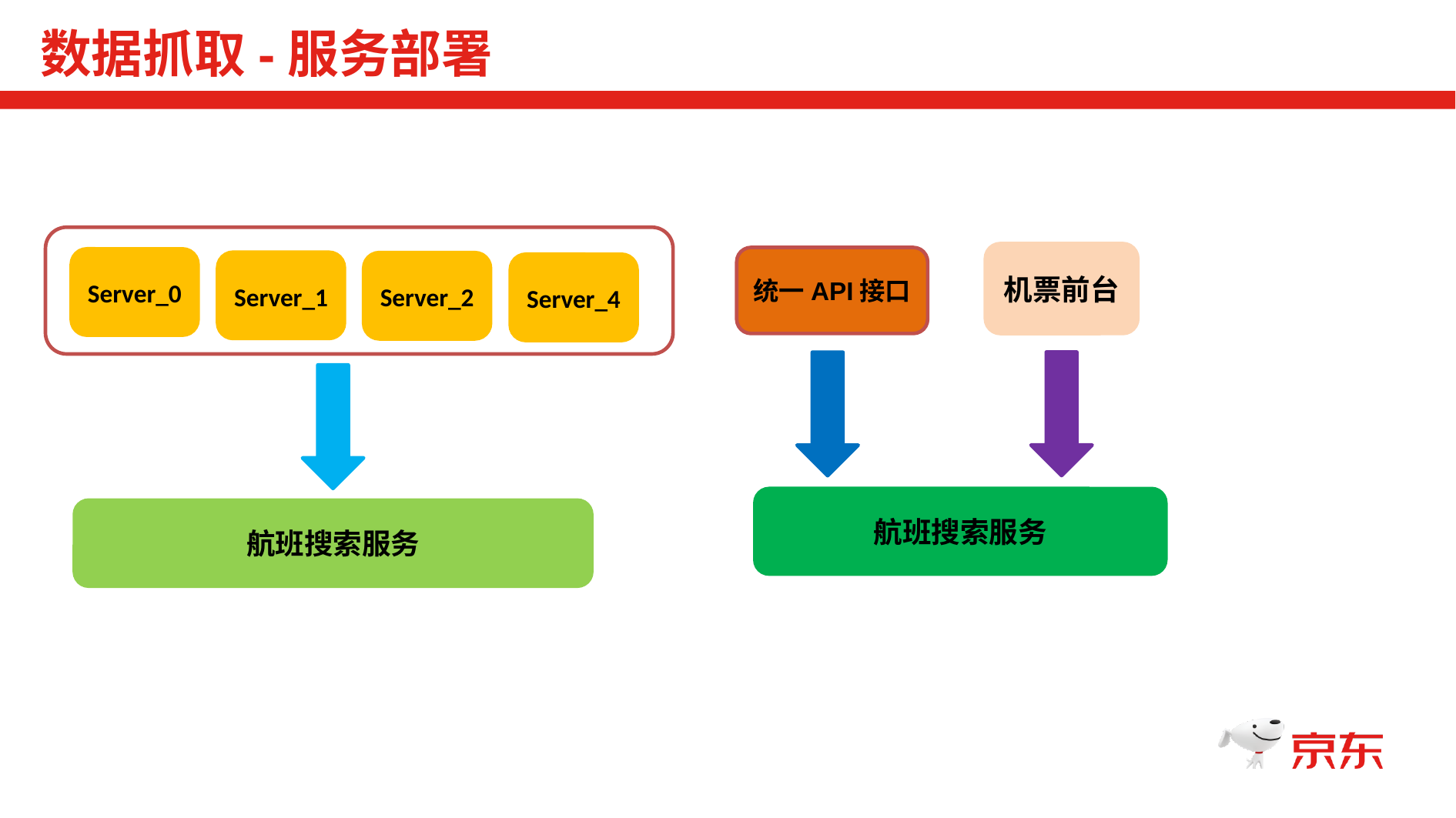

数据抓取-服务部署

机票前台
统一API接口

Server_0

Server_1

Server_2

Server_4

航班搜索服务
航班搜索服务